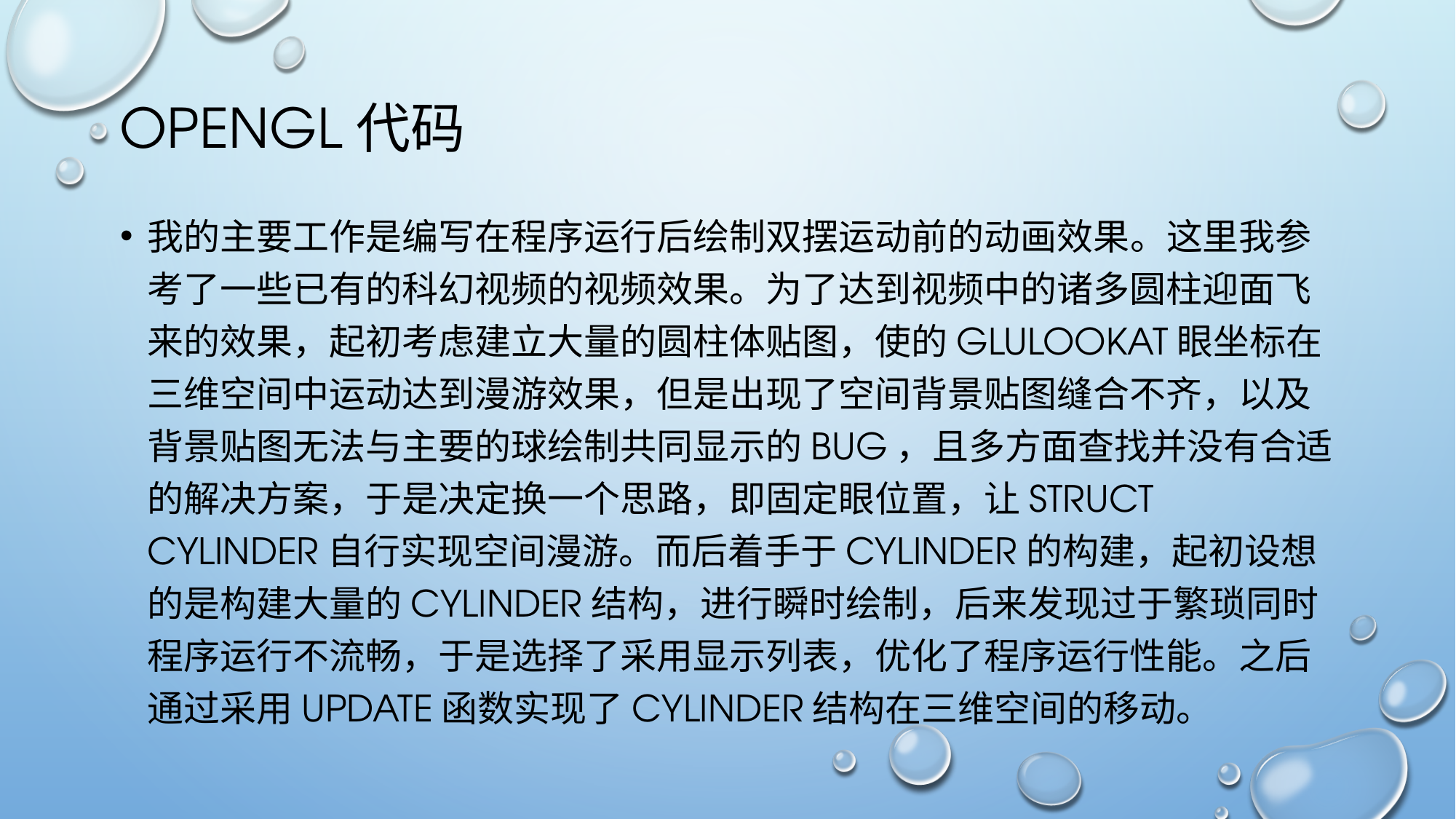

# Opengl代码
我的主要工作是编写在程序运行后绘制双摆运动前的动画效果。这里我参考了一些已有的科幻视频的视频效果。为了达到视频中的诸多圆柱迎面飞来的效果，起初考虑建立大量的圆柱体贴图，使的gluLookAt眼坐标在三维空间中运动达到漫游效果，但是出现了空间背景贴图缝合不齐，以及背景贴图无法与主要的球绘制共同显示的bug，且多方面查找并没有合适的解决方案，于是决定换一个思路，即固定眼位置，让struct Cylinder自行实现空间漫游。而后着手于Cylinder的构建，起初设想的是构建大量的Cylinder结构，进行瞬时绘制，后来发现过于繁琐同时程序运行不流畅，于是选择了采用显示列表，优化了程序运行性能。之后通过采用Update函数实现了Cylinder结构在三维空间的移动。